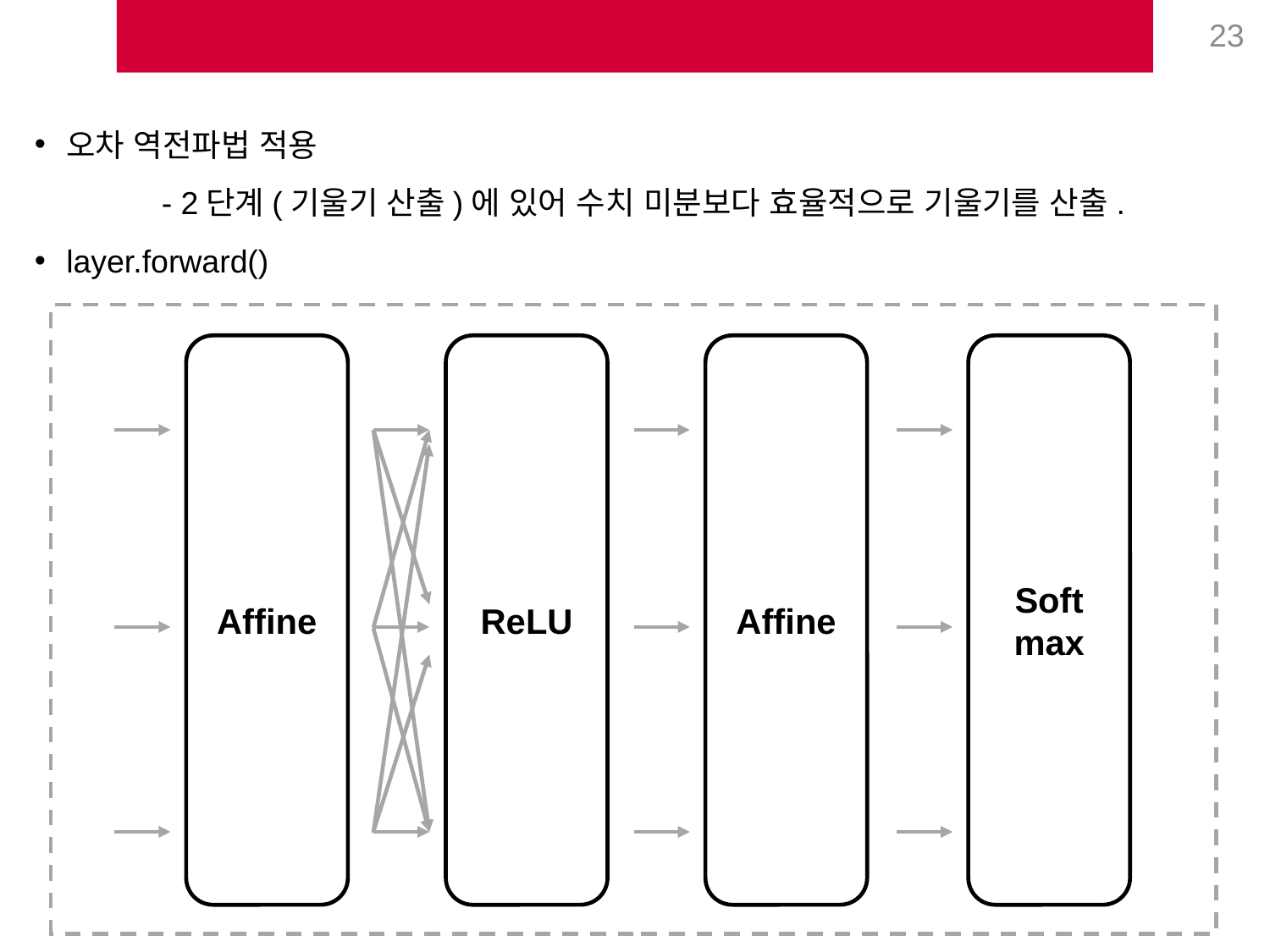

23
오차 역전파법 적용
	- 2단계(기울기 산출)에 있어 수치 미분보다 효율적으로 기울기를 산출.
layer.forward()

ReLU
Affine
Soft
max
Affine